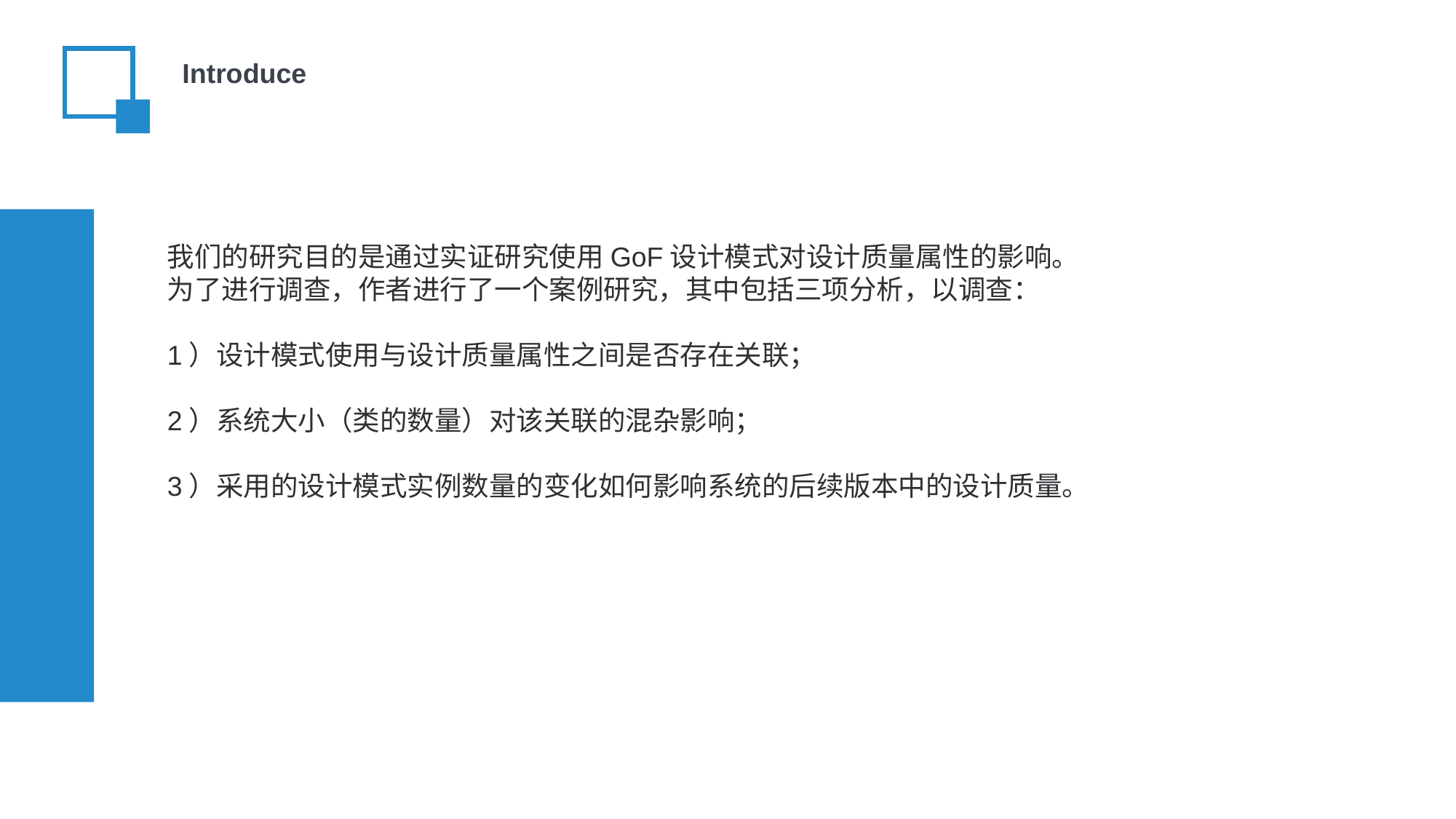

Introduce

我们的研究目的是通过实证研究使用GoF设计模式对设计质量属性的影响。
为了进行调查，作者进行了一个案例研究，其中包括三项分析，以调查：

1）设计模式使用与设计质量属性之间是否存在关联；

2）系统大小（类的数量）对该关联的混杂影响；

3）采用的设计模式实例数量的变化如何影响系统的后续版本中的设计质量。